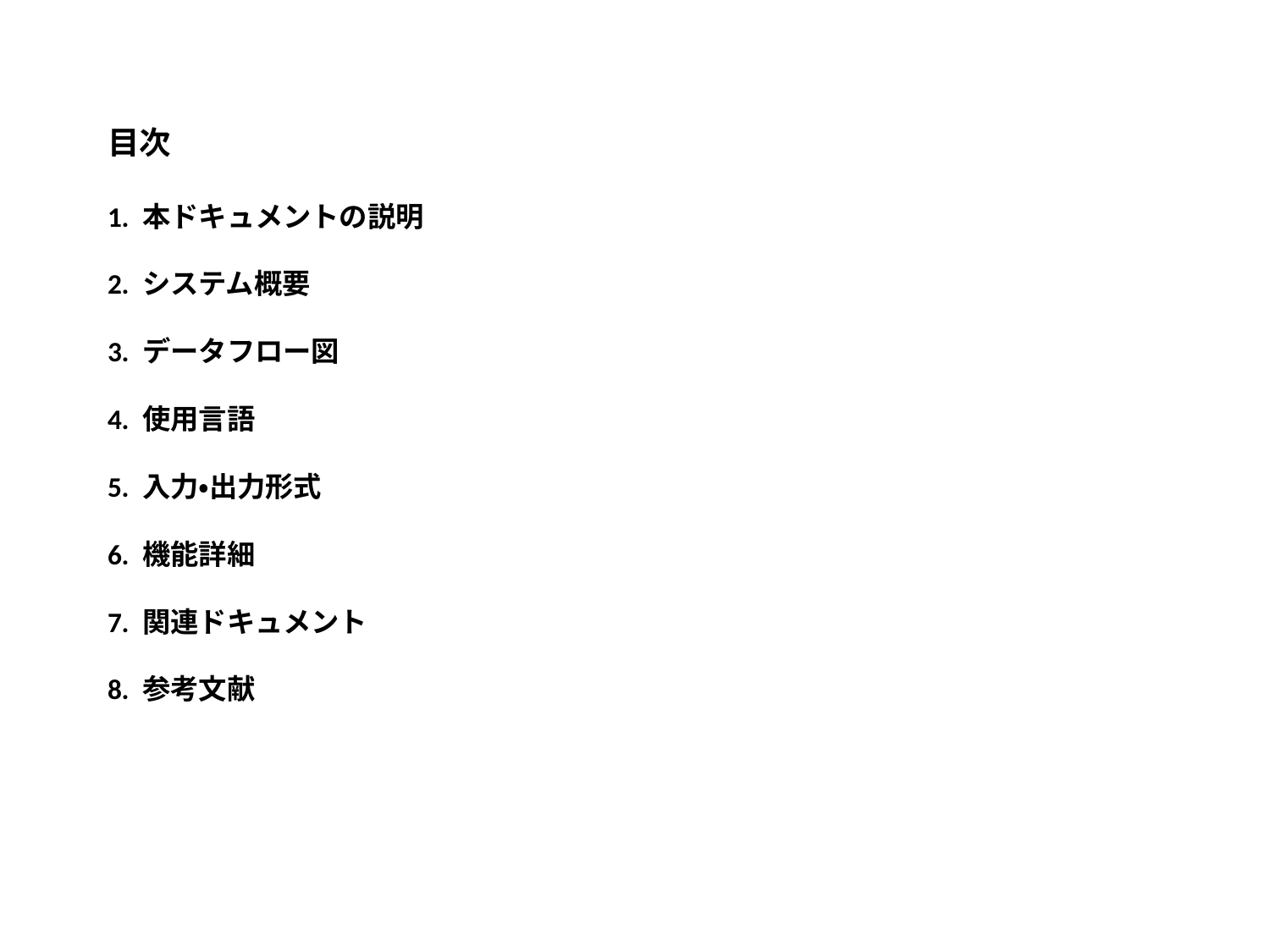

# 目次 1. 本ドキュメントの説明 2. システム概要 3. データフロー図 4. 使用言語 5. 入力・出力形式 6. 機能詳細 7. 関連ドキュメント 8. 参考文献